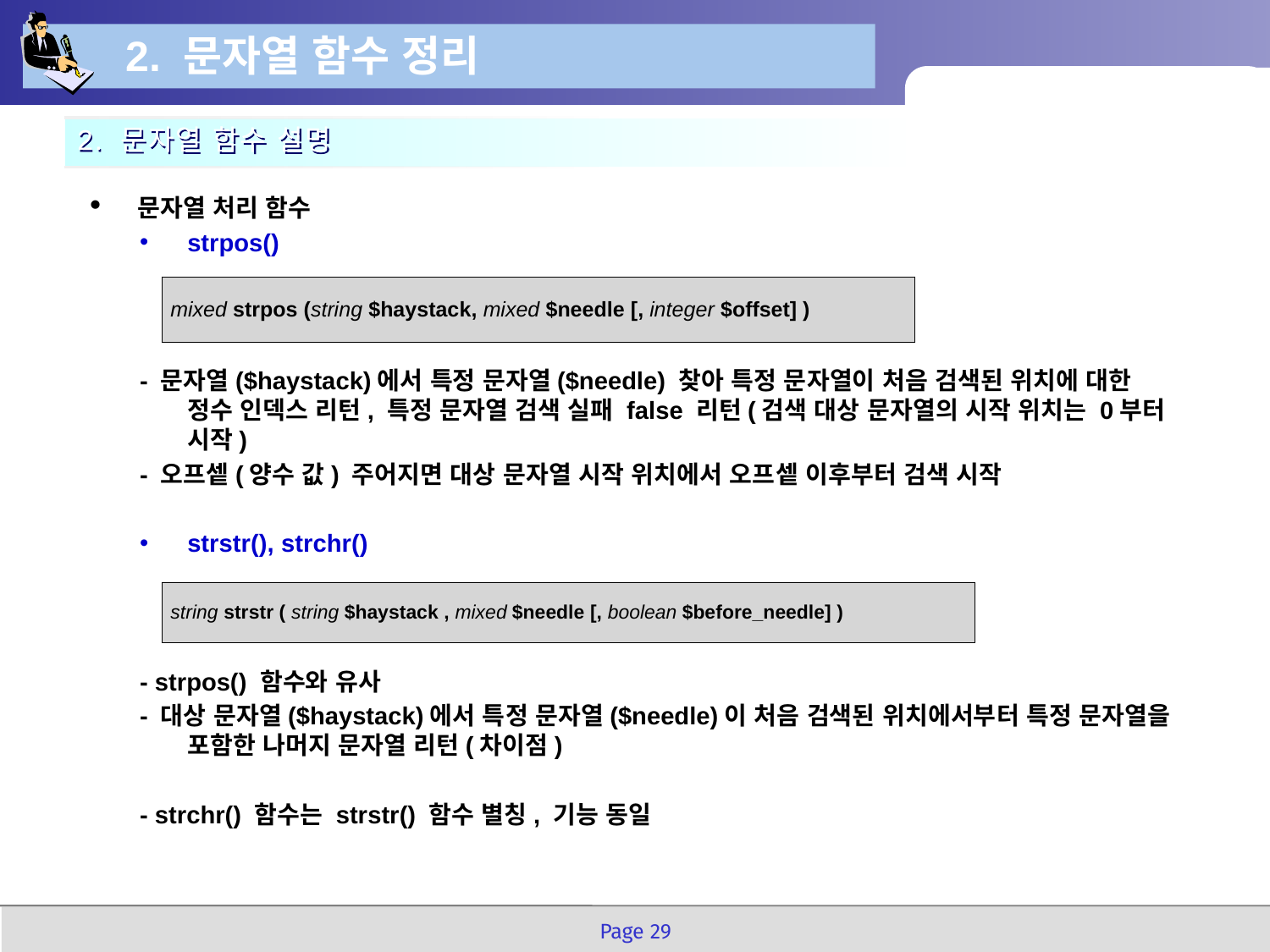

2. 문자열 함수 정리
2. 문자열 함수 설명

문자열 처리 함수
strpos()

- 문자열($haystack)에서 특정 문자열($needle) 찾아 특정 문자열이 처음 검색된 위치에 대한 정수 인덱스 리턴, 특정 문자열 검색 실패 false 리턴(검색 대상 문자열의 시작 위치는 0부터 시작)
- 오프셑(양수 값) 주어지면 대상 문자열 시작 위치에서 오프셑 이후부터 검색 시작

strstr(), strchr()

- strpos() 함수와 유사
- 대상 문자열($haystack)에서 특정 문자열($needle)이 처음 검색된 위치에서부터 특정 문자열을 포함한 나머지 문자열 리턴(차이점)

- strchr() 함수는 strstr() 함수 별칭, 기능 동일

| mixed strpos (string $haystack, mixed $needle [, integer $offset] ) |
| --- |
| string strstr ( string $haystack , mixed $needle [, boolean $before\_needle] ) |
| --- |
Page 29